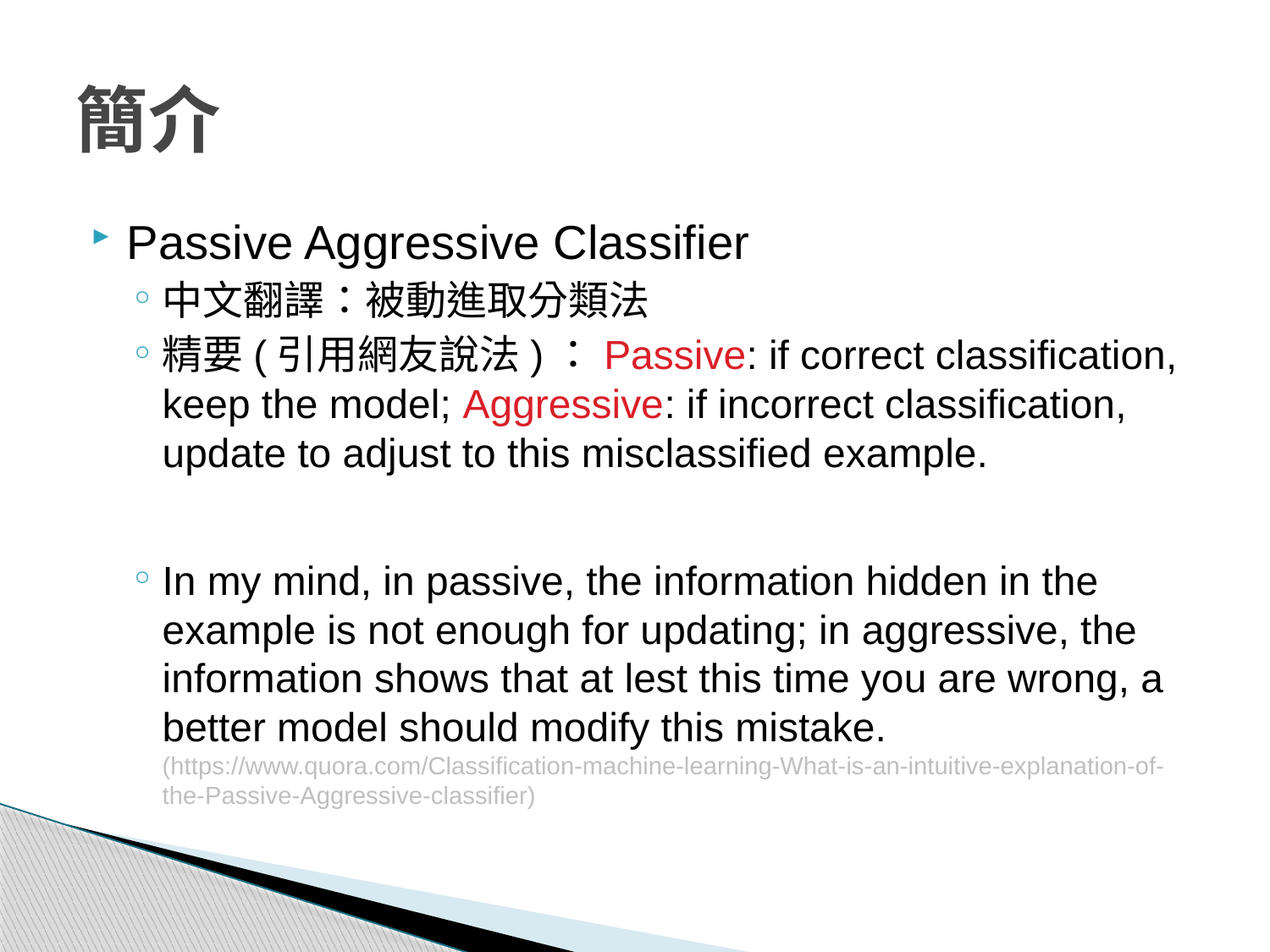

# 簡介
Passive Aggressive Classifier
中文翻譯：被動進取分類法
精要(引用網友說法)：Passive: if correct classification, keep the model; Aggressive: if incorrect classification, update to adjust to this misclassified example.

In my mind, in passive, the information hidden in the example is not enough for updating; in aggressive, the information shows that at lest this time you are wrong, a better model should modify this mistake.   (https://www.quora.com/Classification-machine-learning-What-is-an-intuitive-explanation-of-the-Passive-Aggressive-classifier)